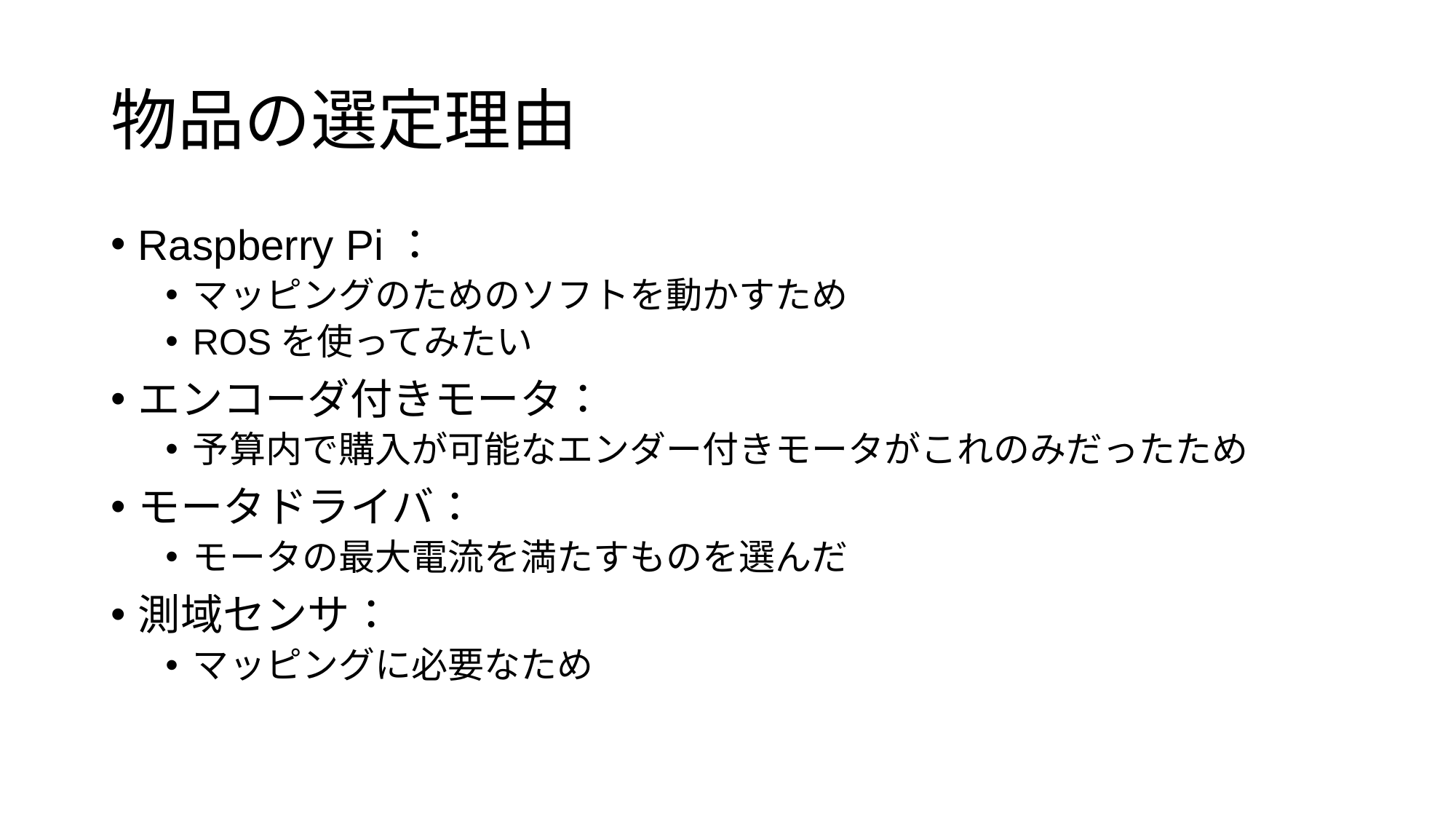

# 物品の選定理由
Raspberry Pi：
マッピングのためのソフトを動かすため
ROSを使ってみたい
エンコーダ付きモータ：
予算内で購入が可能なエンダー付きモータがこれのみだったため
モータドライバ：
モータの最大電流を満たすものを選んだ
測域センサ：
マッピングに必要なため